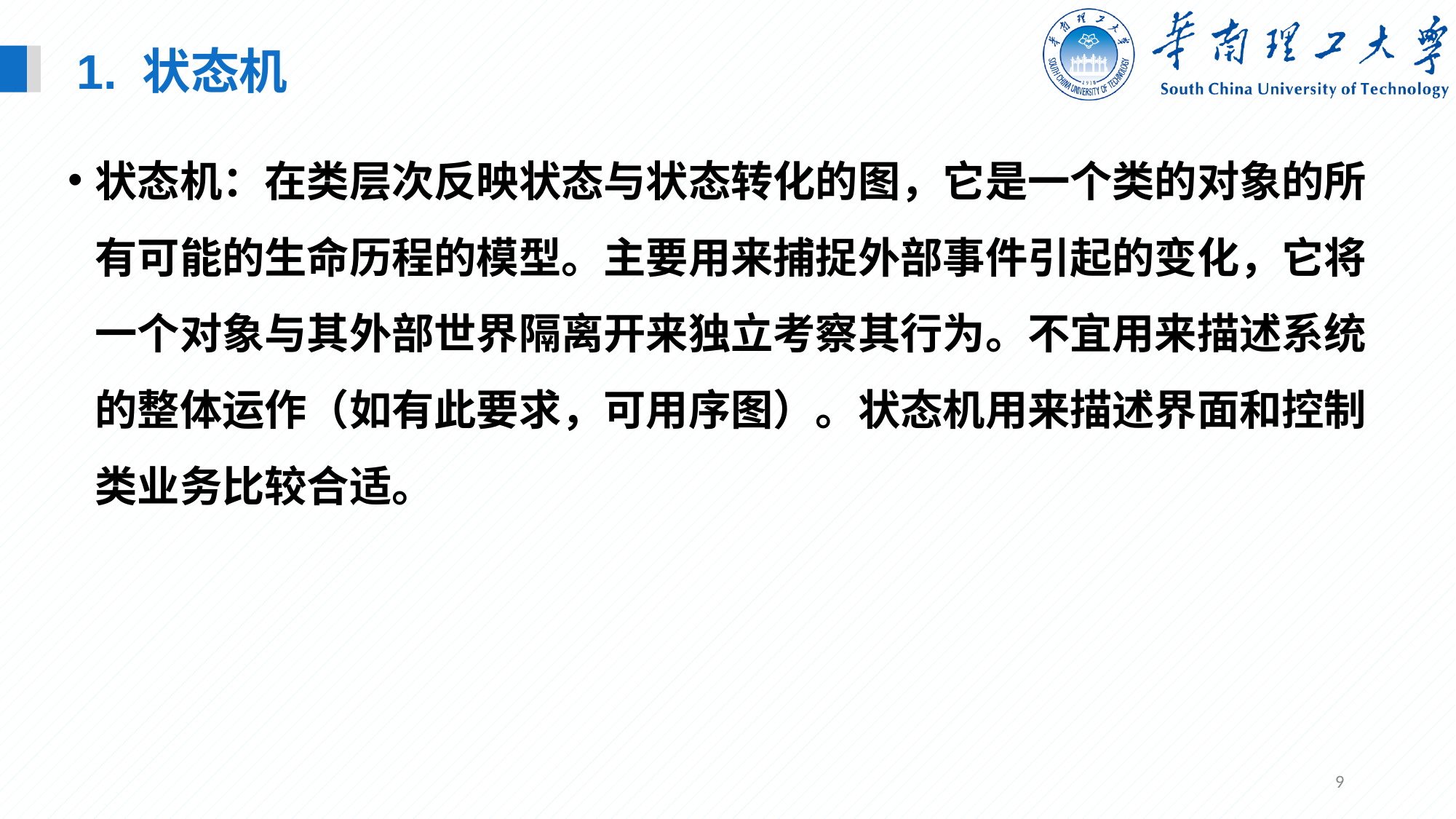

1. 状态机
状态机：在类层次反映状态与状态转化的图，它是一个类的对象的所有可能的生命历程的模型。主要用来捕捉外部事件引起的变化，它将一个对象与其外部世界隔离开来独立考察其行为。不宜用来描述系统的整体运作（如有此要求，可用序图）。状态机用来描述界面和控制类业务比较合适。
9